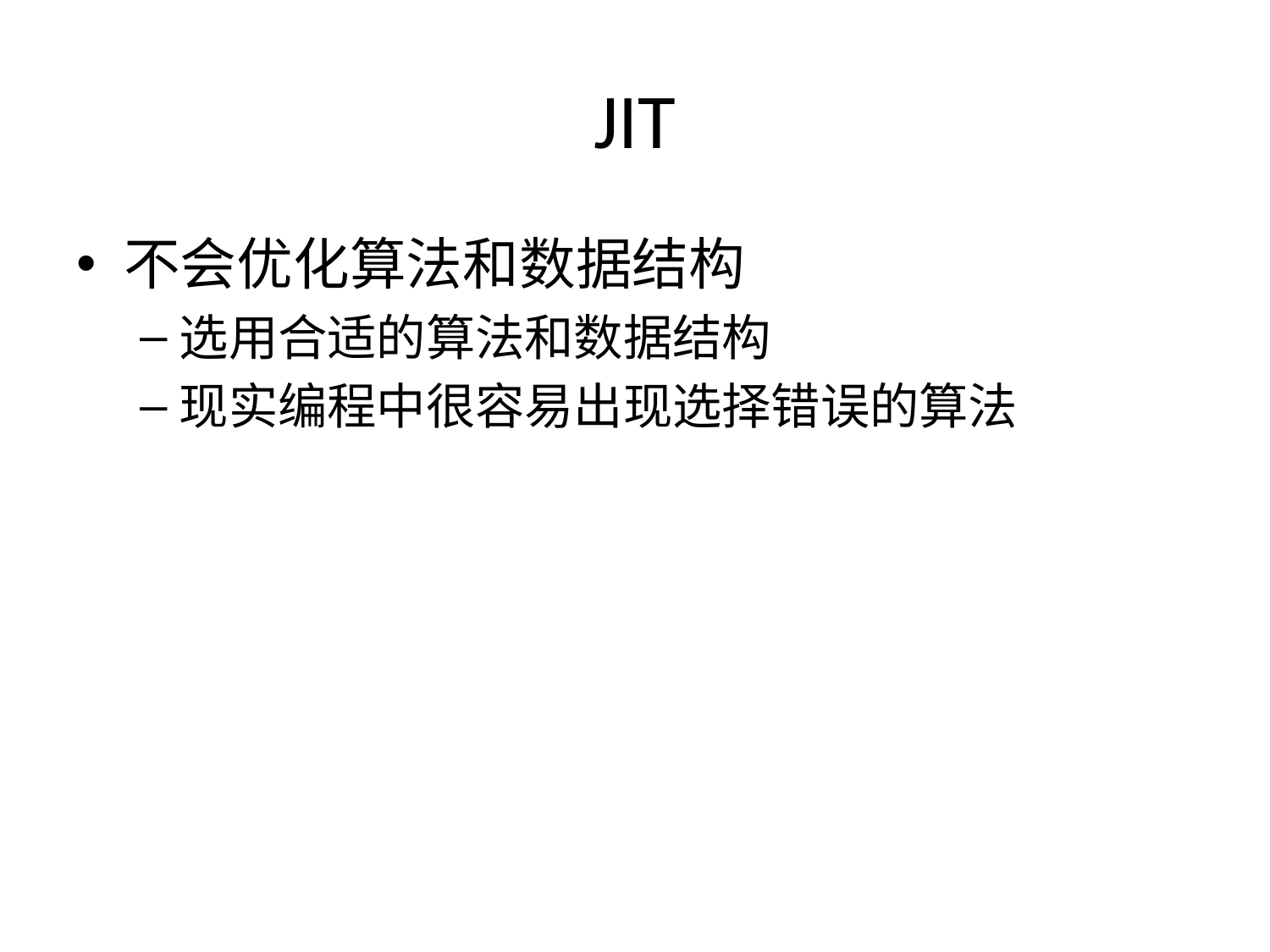

# JIT
不会优化算法和数据结构
选用合适的算法和数据结构
现实编程中很容易出现选择错误的算法